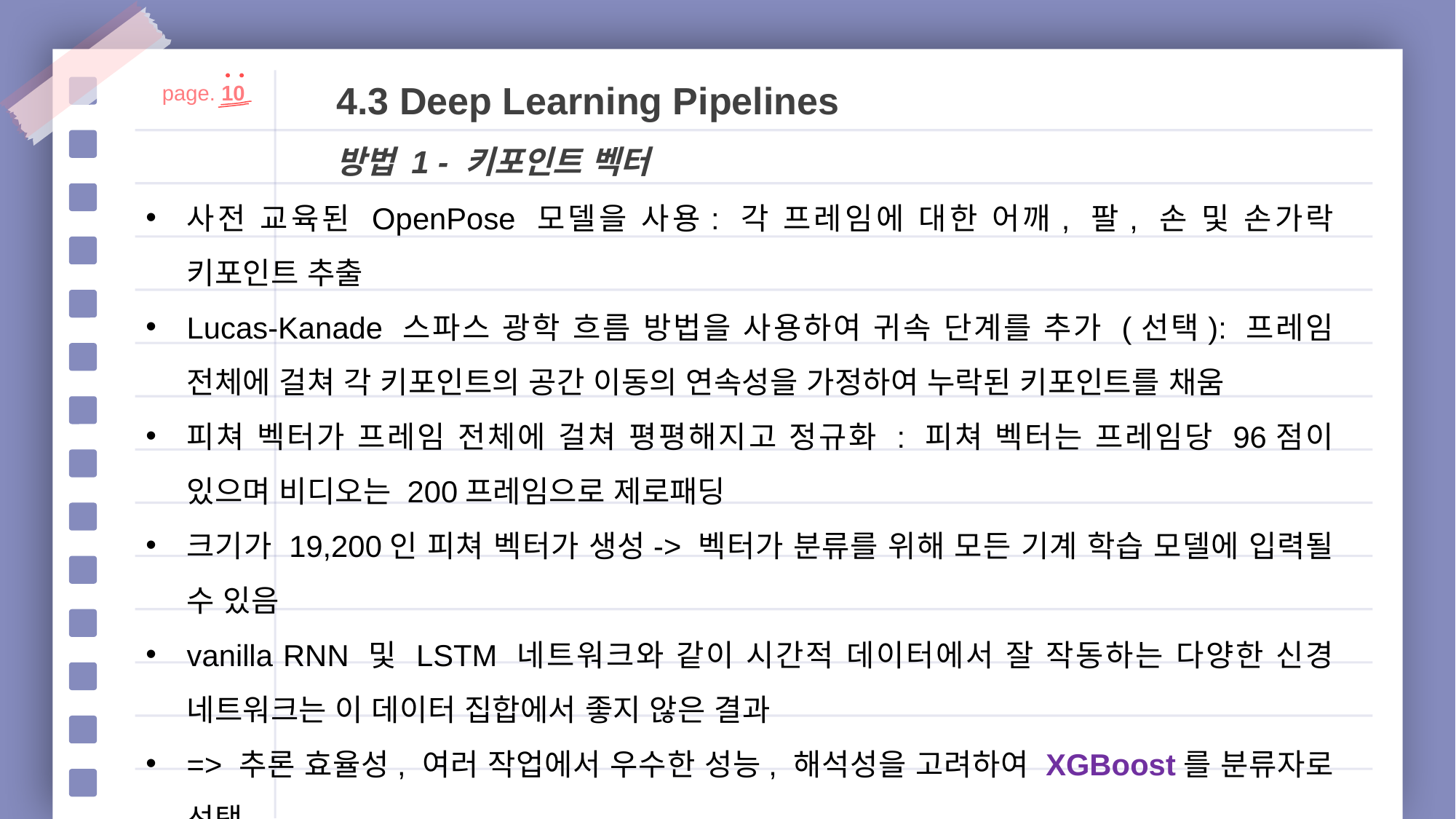

4.3 Deep Learning Pipelines
방법 1 - 키포인트 벡터

page. 10

사전 교육된 OpenPose 모델을 사용: 각 프레임에 대한 어깨, 팔, 손 및 손가락 키포인트 추출
Lucas-Kanade 스파스 광학 흐름 방법을 사용하여 귀속 단계를 추가 (선택): 프레임 전체에 걸쳐 각 키포인트의 공간 이동의 연속성을 가정하여 누락된 키포인트를 채움
피쳐 벡터가 프레임 전체에 걸쳐 평평해지고 정규화 : 피쳐 벡터는 프레임당 96점이 있으며 비디오는 200프레임으로 제로패딩
크기가 19,200인 피쳐 벡터가 생성-> 벡터가 분류를 위해 모든 기계 학습 모델에 입력될 수 있음
vanilla RNN 및 LSTM 네트워크와 같이 시간적 데이터에서 잘 작동하는 다양한 신경 네트워크는 이 데이터 집합에서 좋지 않은 결과
=> 추론 효율성, 여러 작업에서 우수한 성능, 해석성을 고려하여 XGBoost를 분류자로 선택